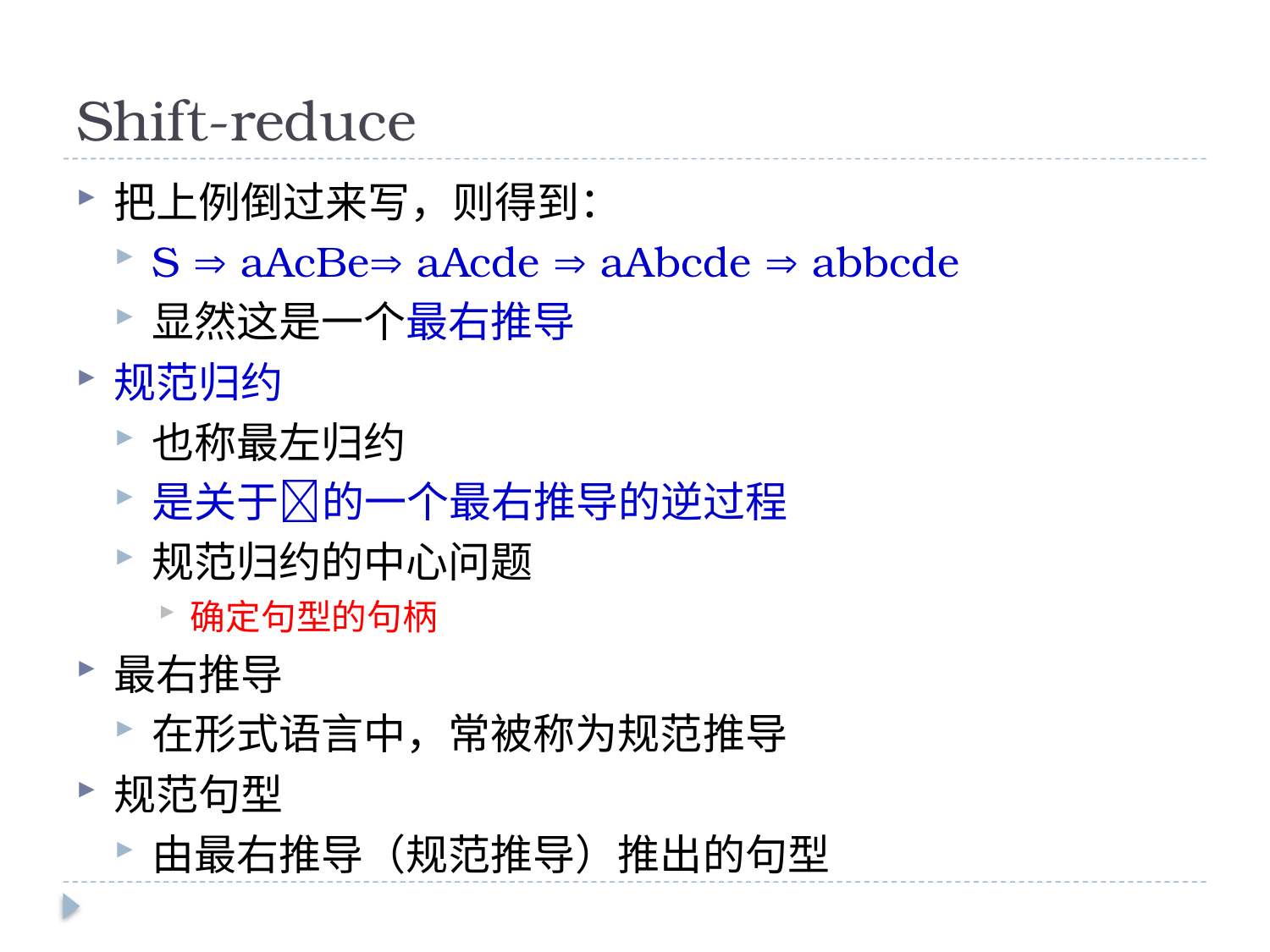

# Shift-reduce
把上例倒过来写，则得到：
S ⇒ aAcBe⇒ aAcde ⇒ aAbcde ⇒ abbcde
显然这是一个最右推导
规范归约
也称最左归约
是关于α的一个最右推导的逆过程
规范归约的中心问题
确定句型的句柄
最右推导
在形式语言中，常被称为规范推导
规范句型
由最右推导（规范推导）推出的句型
26